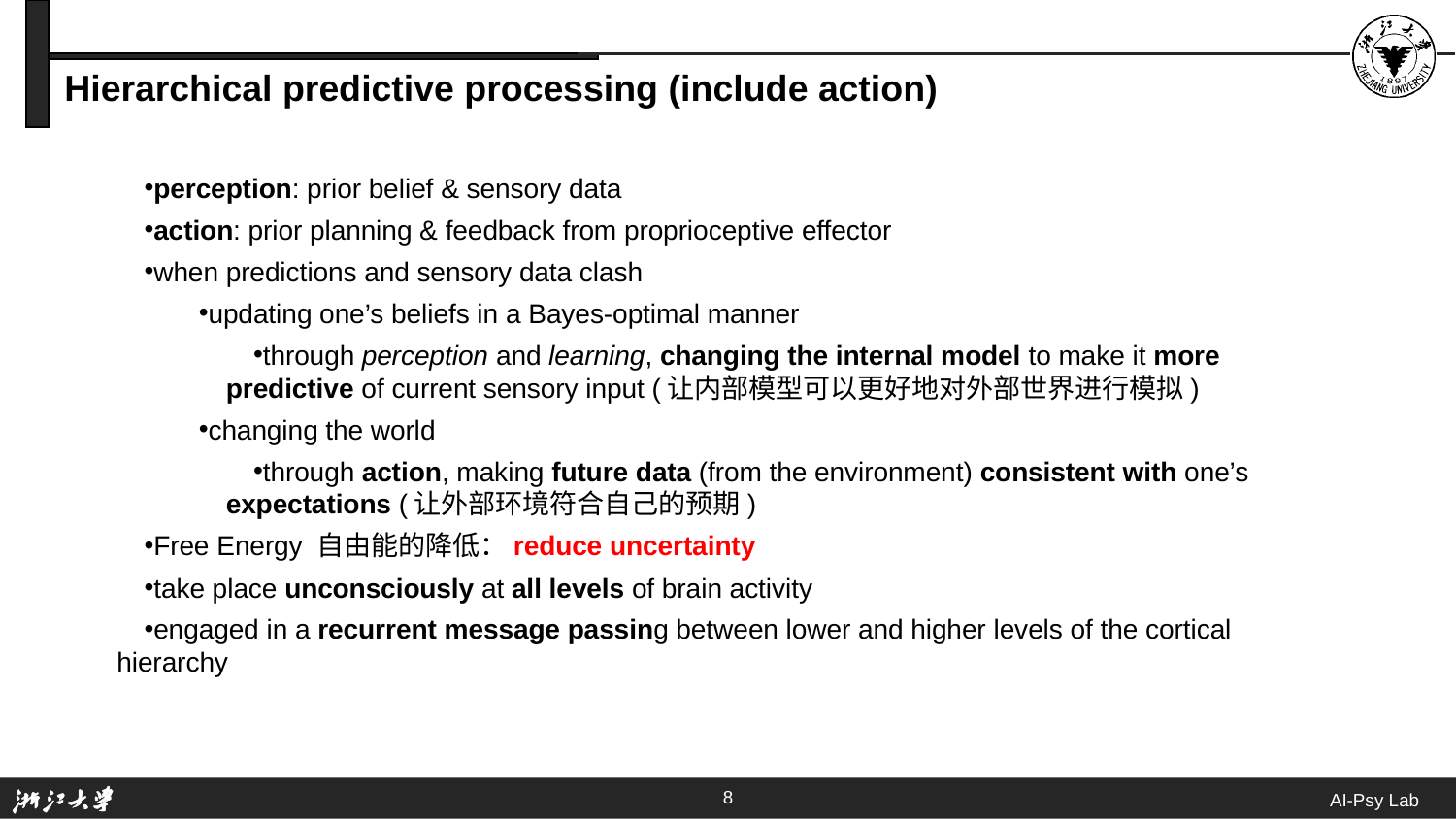

# Hierarchical predictive processing (include action)
perception: prior belief & sensory data
action: prior planning & feedback from proprioceptive effector
when predictions and sensory data clash
updating one’s beliefs in a Bayes-optimal manner
through perception and learning, changing the internal model to make it more predictive of current sensory input (让内部模型可以更好地对外部世界进行模拟)
changing the world
through action, making future data (from the environment) consistent with one’s expectations (让外部环境符合自己的预期)
Free Energy 自由能的降低：reduce uncertainty
take place unconsciously at all levels of brain activity
engaged in a recurrent message passing between lower and higher levels of the cortical hierarchy
8